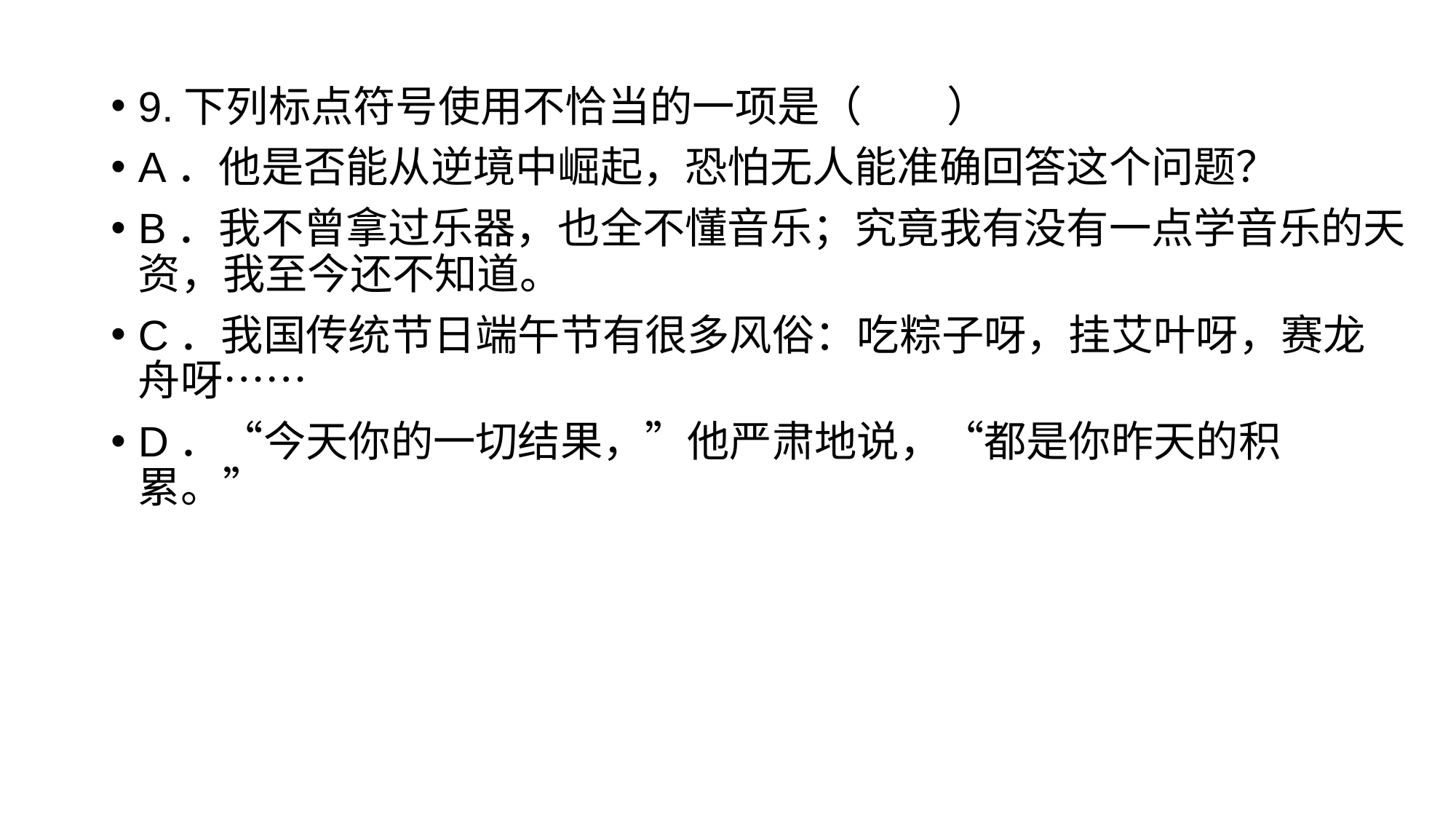

9.下列标点符号使用不恰当的一项是（　　）
A．他是否能从逆境中崛起，恐怕无人能准确回答这个问题？
B．我不曾拿过乐器，也全不懂音乐；究竟我有没有一点学音乐的天资，我至今还不知道。
C．我国传统节日端午节有很多风俗：吃粽子呀，挂艾叶呀，赛龙舟呀……
D．“今天你的一切结果，”他严肃地说，“都是你昨天的积累。”